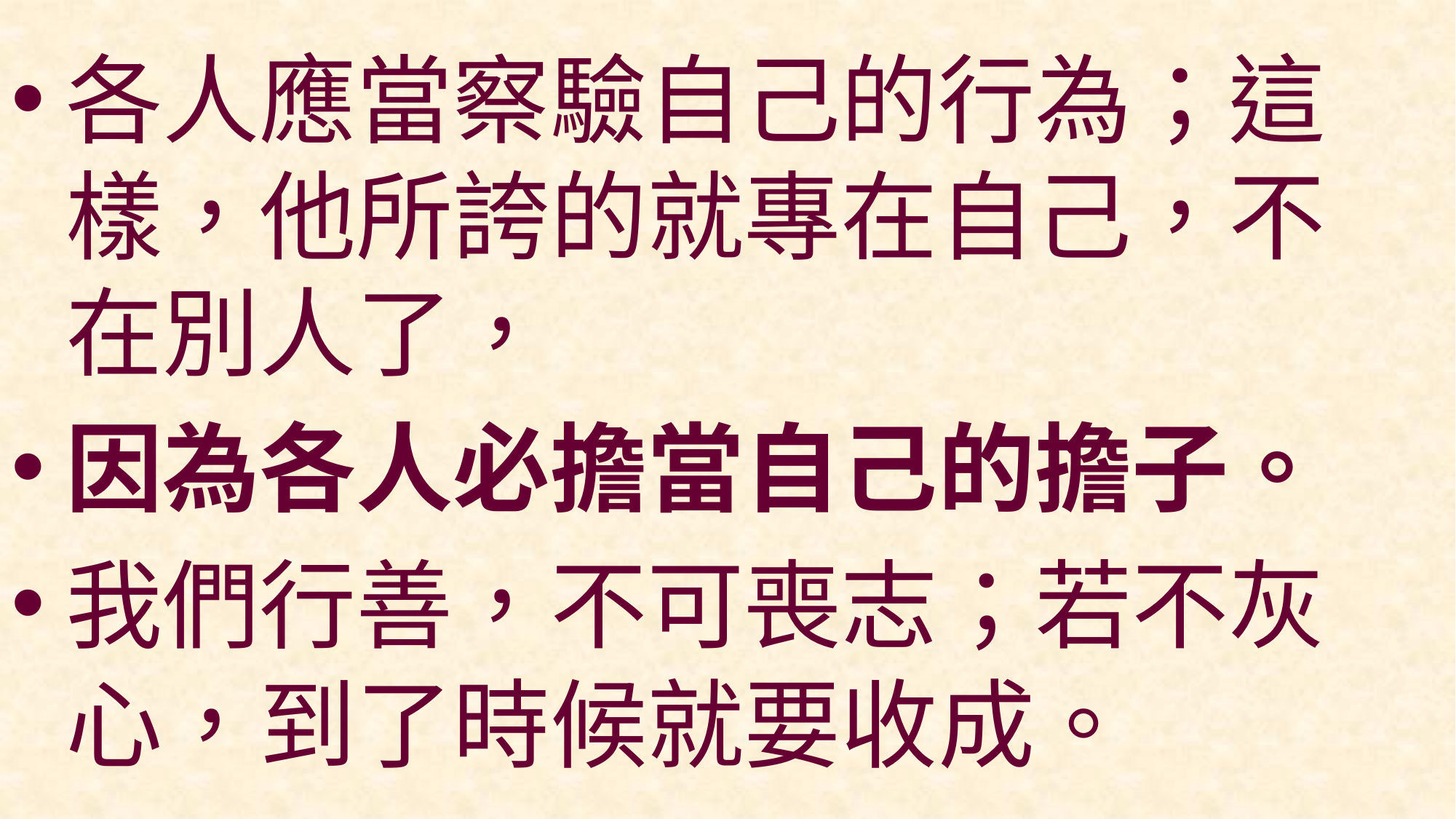

各人應當察驗自己的行為；這樣，他所誇的就專在自己，不在別人了，
因為各人必擔當自己的擔子。
我們行善，不可喪志；若不灰心，到了時候就要收成。